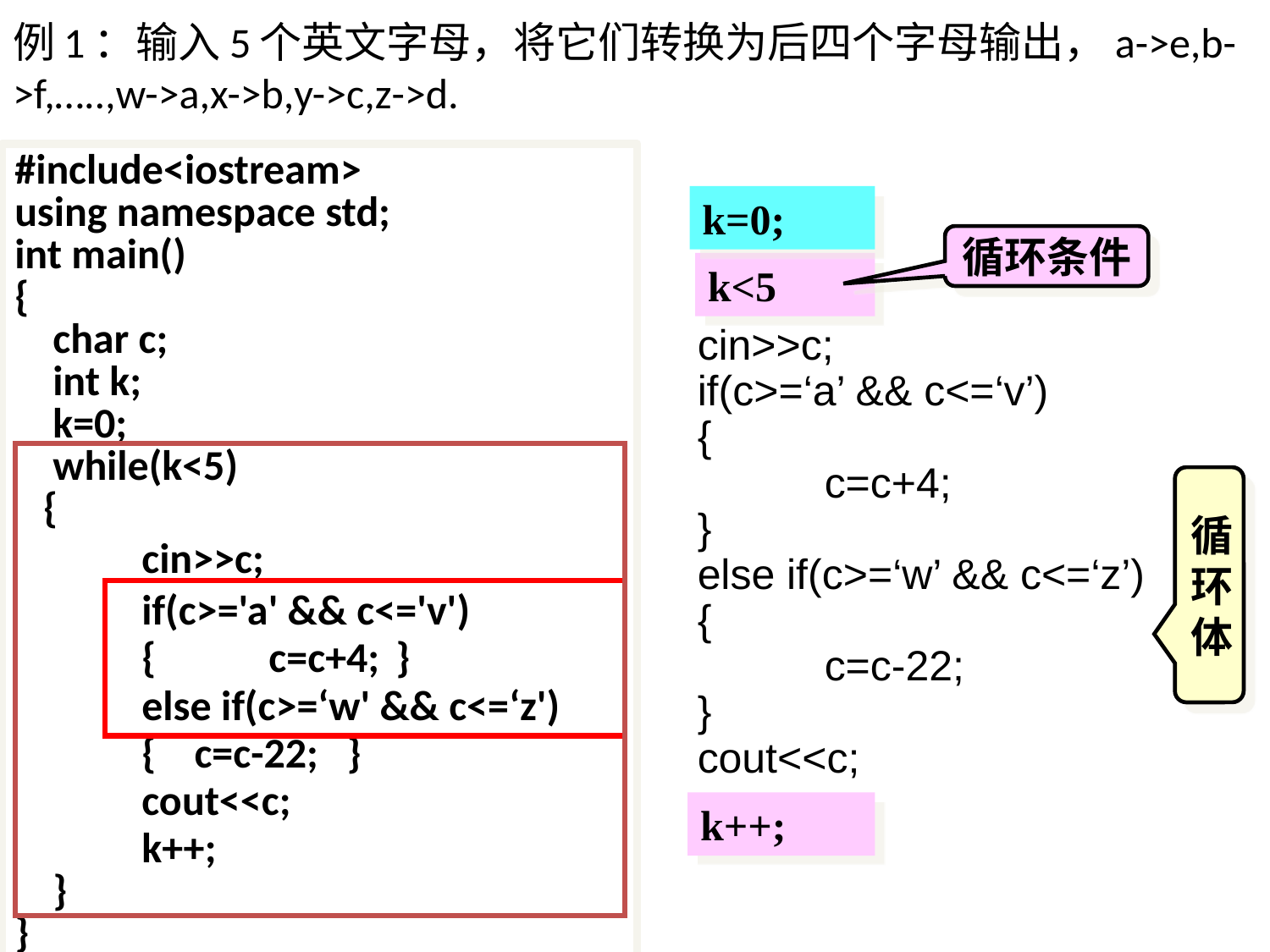

# 例1：输入5个英文字母，将它们转换为后四个字母输出，a->e,b->f,…..,w->a,x->b,y->c,z->d.
#include<iostream>
using namespace std;
int main()
{
    char c;
    int k;
    k=0;
    while(k<5)
   {
	cin>>c;
	if(c>='a' && c<='v')
	{	c=c+4;	}
	else if(c>=‘w' && c<=‘z')
	{    c=c-22;   }
	cout<<c;
	k++;
    }
}
k=0;
循环条件
k<5
cin>>c;
if(c>=‘a’ && c<=‘v’)
{
	c=c+4;
}
else if(c>=‘w’ && c<=‘z’)
{
	c=c-22;
}
cout<<c;

循环体

k++;